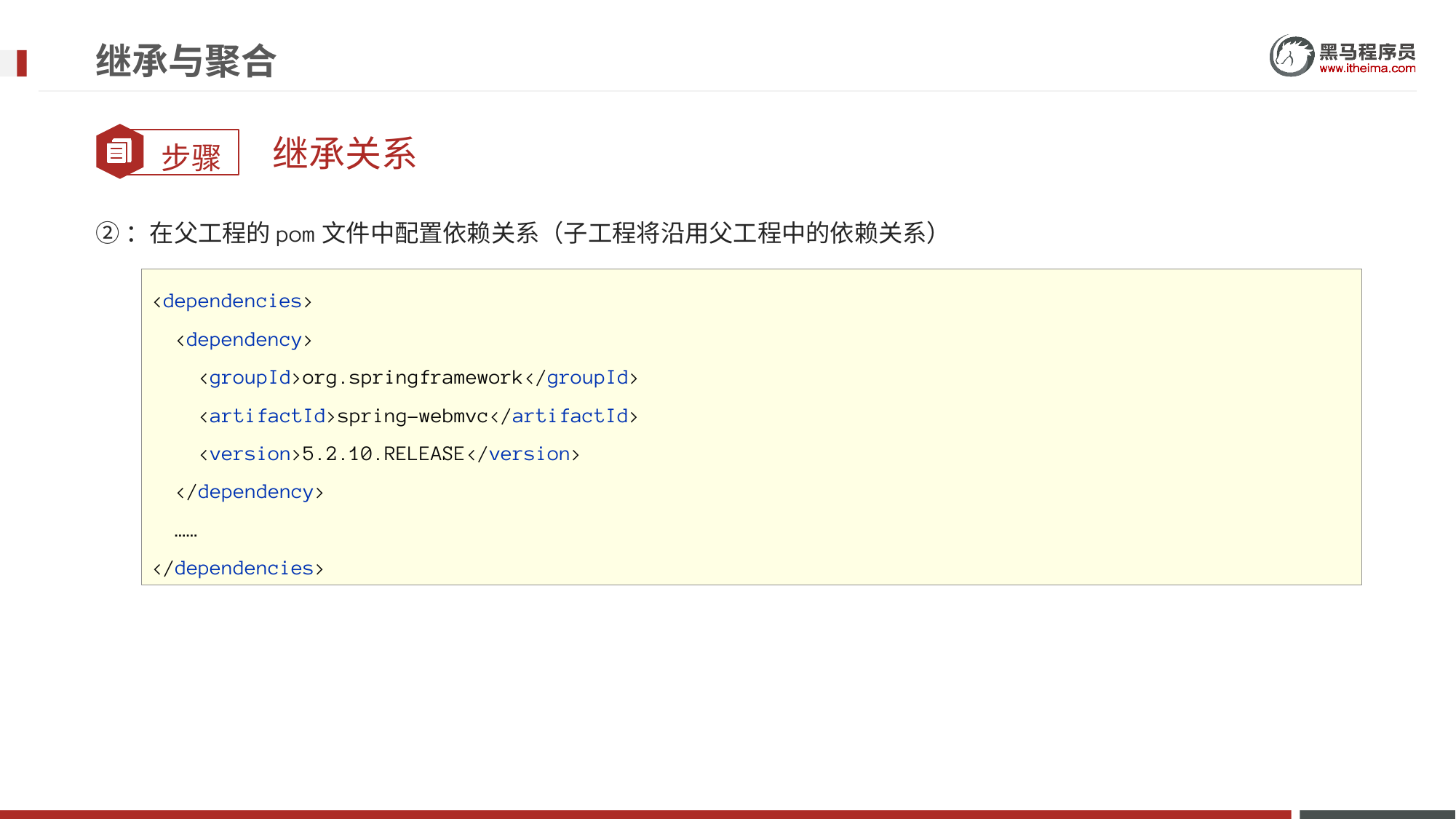

# 继承与聚合
继承关系
②：在父工程的pom文件中配置依赖关系（子工程将沿用父工程中的依赖关系）
<dependencies>
  <dependency>
    <groupId>org.springframework</groupId>
    <artifactId>spring-webmvc</artifactId>
    <version>5.2.10.RELEASE</version>
  </dependency>
  ……
</dependencies>